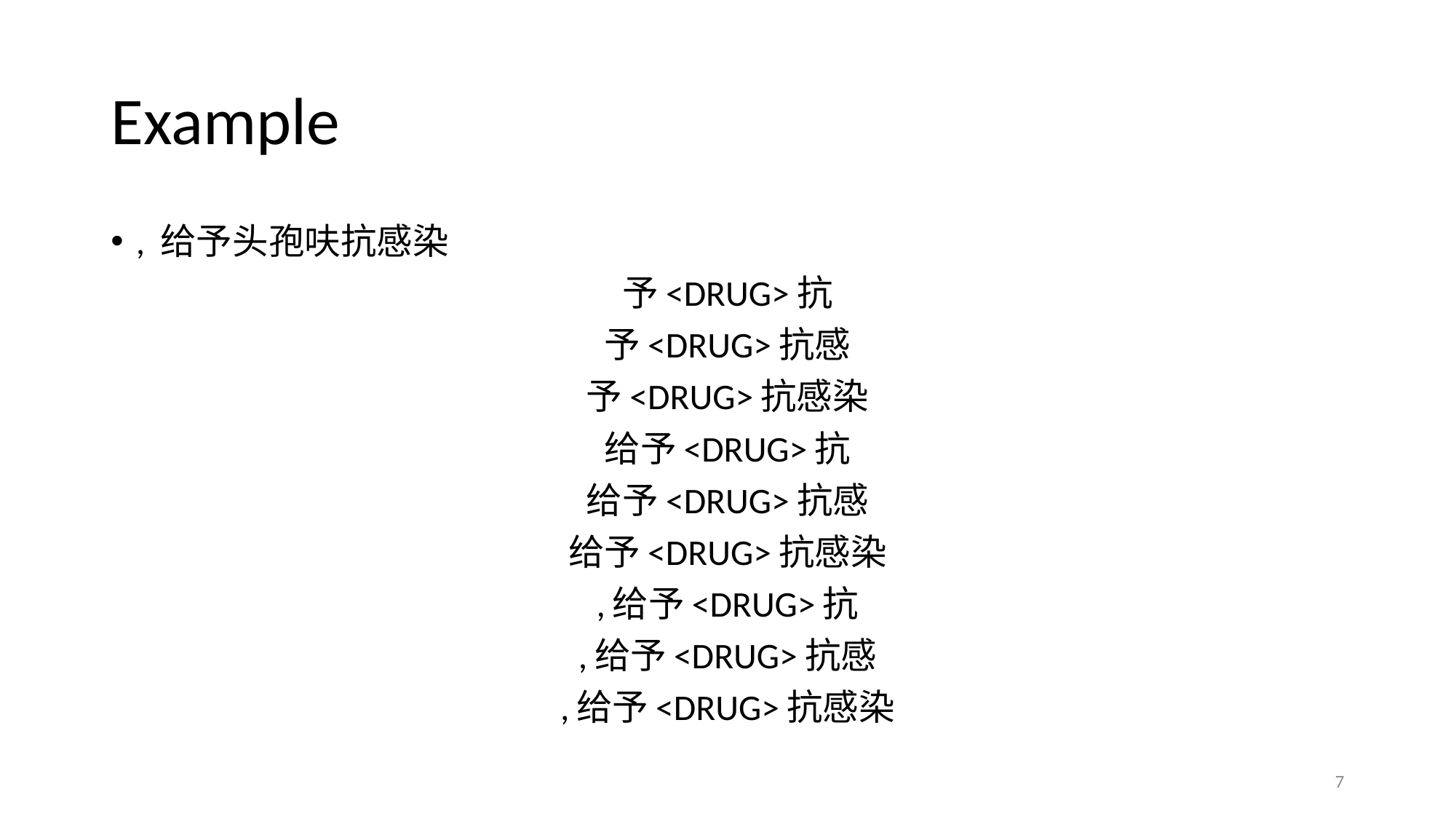

# Example
, 给予头孢呋抗感染
予<DRUG>抗
予<DRUG>抗感
予<DRUG>抗感染
给予<DRUG>抗
给予<DRUG>抗感
给予<DRUG>抗感染
,给予<DRUG>抗
,给予<DRUG>抗感
,给予<DRUG>抗感染
7